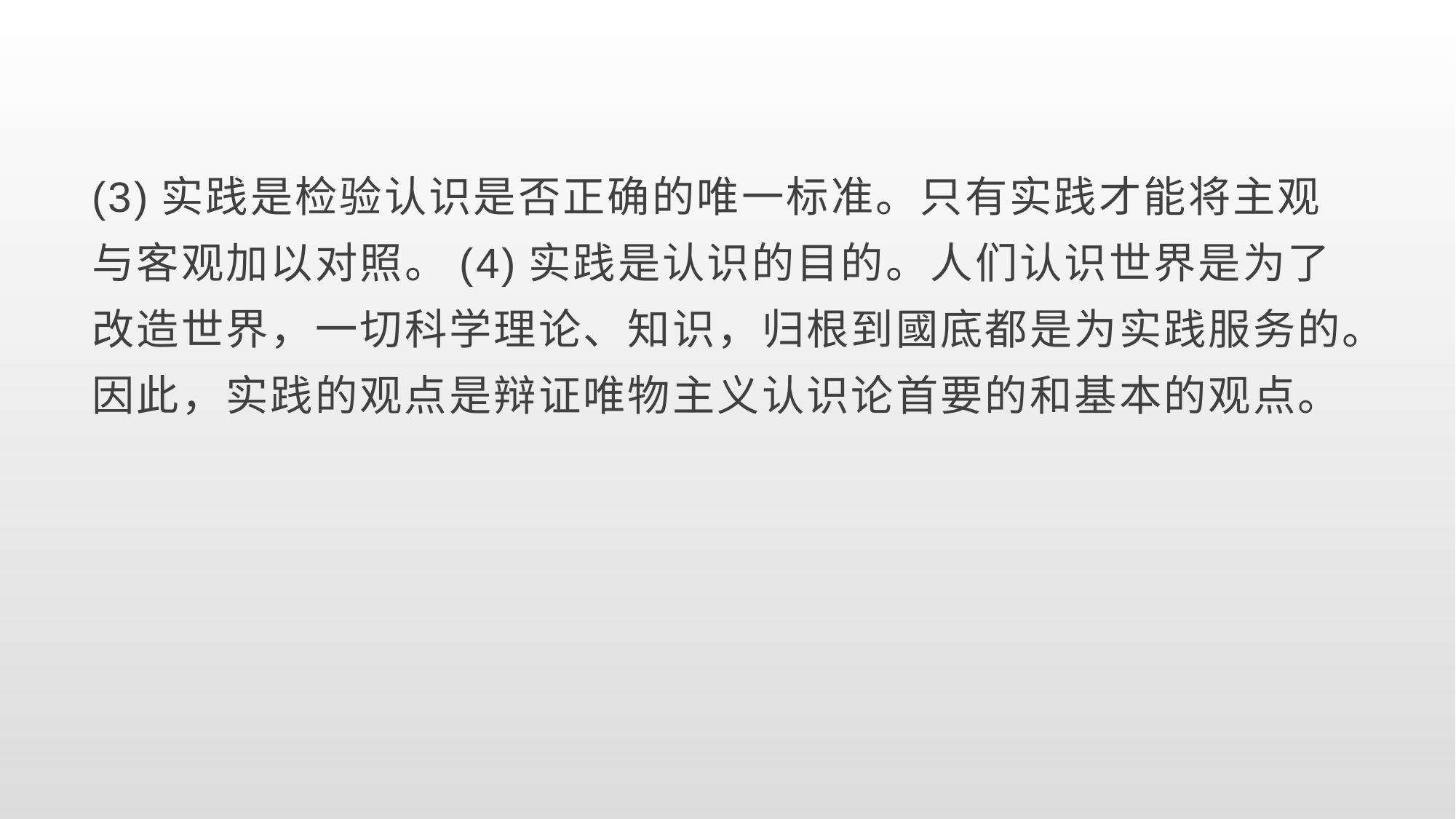

#
(3)实践是检验认识是否正确的唯一标准。只有实践才能将主观与客观加以对照。(4)实践是认识的目的。人们认识世界是为了改造世界，一切科学理论、知识，归根到國底都是为实践服务的。因此，实践的观点是辩证唯物主义认识论首要的和基本的观点。